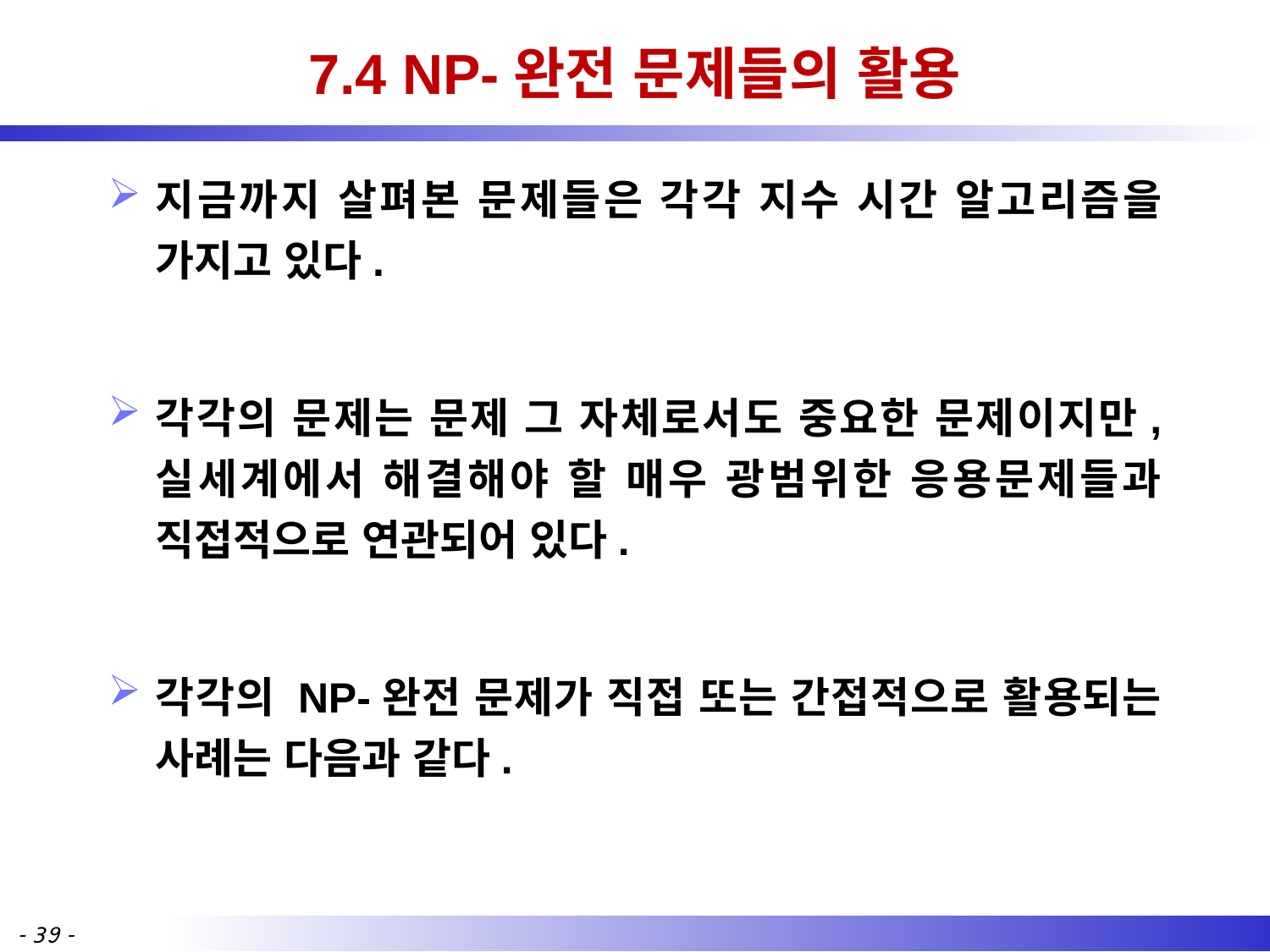

# 7.4 NP-완전 문제들의 활용
지금까지 살펴본 문제들은 각각 지수 시간 알고리즘을 가지고 있다.

각각의 문제는 문제 그 자체로서도 중요한 문제이지만, 실세계에서 해결해야 할 매우 광범위한 응용문제들과 직접적으로 연관되어 있다.

각각의 NP-완전 문제가 직접 또는 간접적으로 활용되는 사례는 다음과 같다.
- 39 -